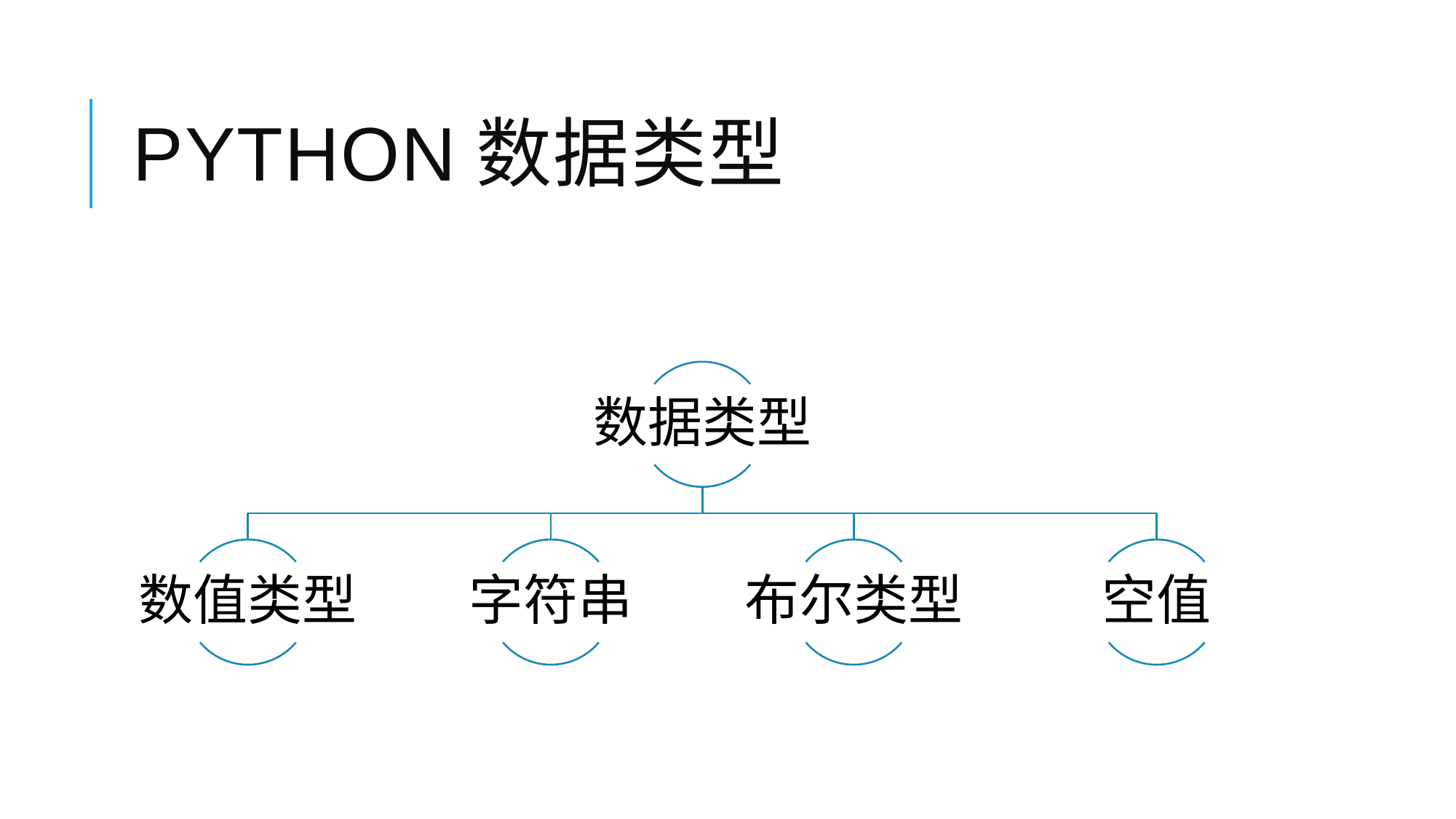

# Python数据类型
数据类型
数值类型
字符串
布尔类型
空值